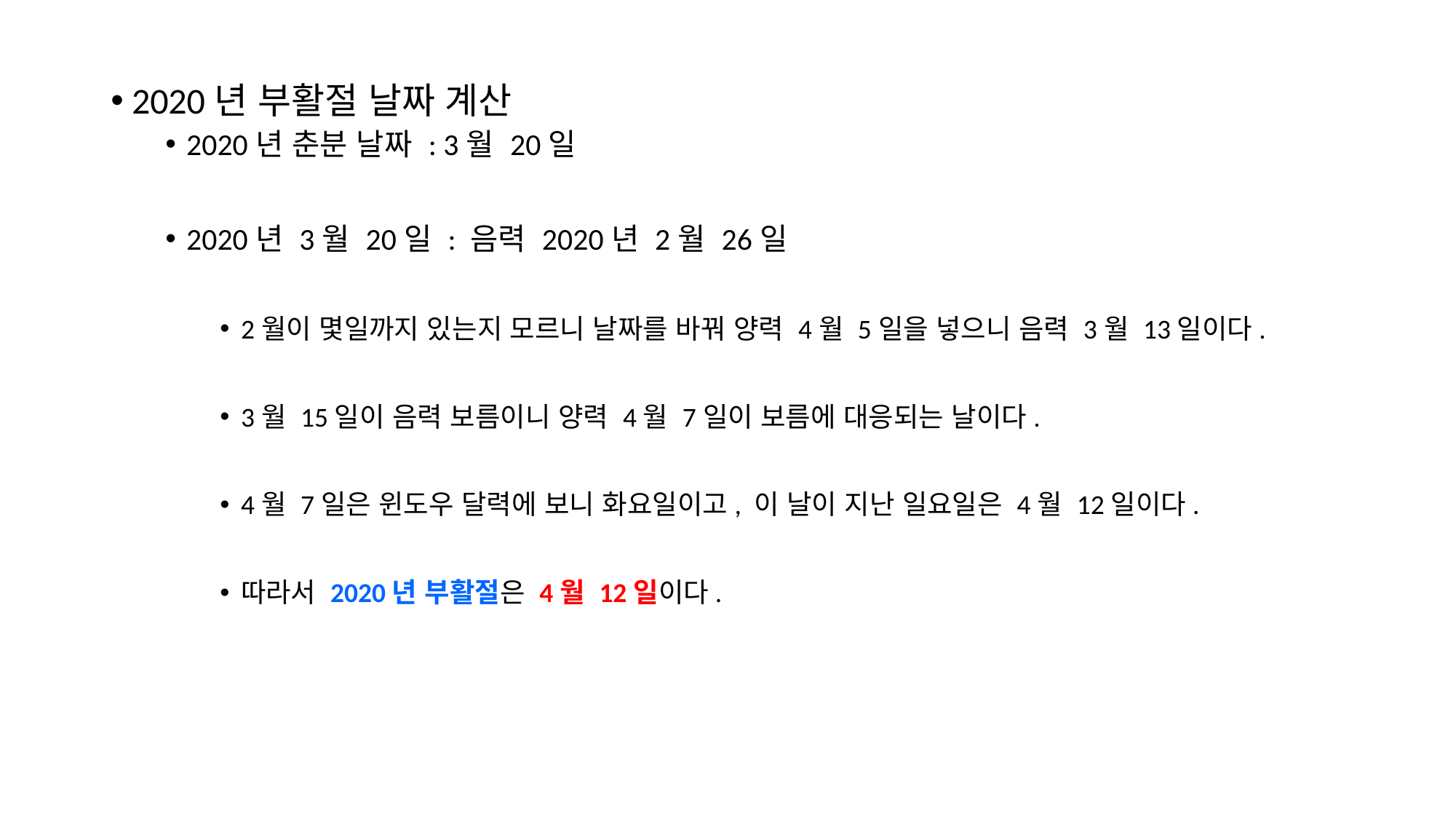

2020년 부활절 날짜 계산
2020년 춘분 날짜 : 3월 20일

2020년 3월 20일 : 음력 2020년 2월 26일

2월이 몇일까지 있는지 모르니 날짜를 바꿔 양력 4월 5일을 넣으니 음력 3월 13일이다.

3월 15일이 음력 보름이니 양력 4월 7일이 보름에 대응되는 날이다.

4월 7일은 윈도우 달력에 보니 화요일이고, 이 날이 지난 일요일은 4월 12일이다.

따라서 2020년 부활절은 4월 12일이다.